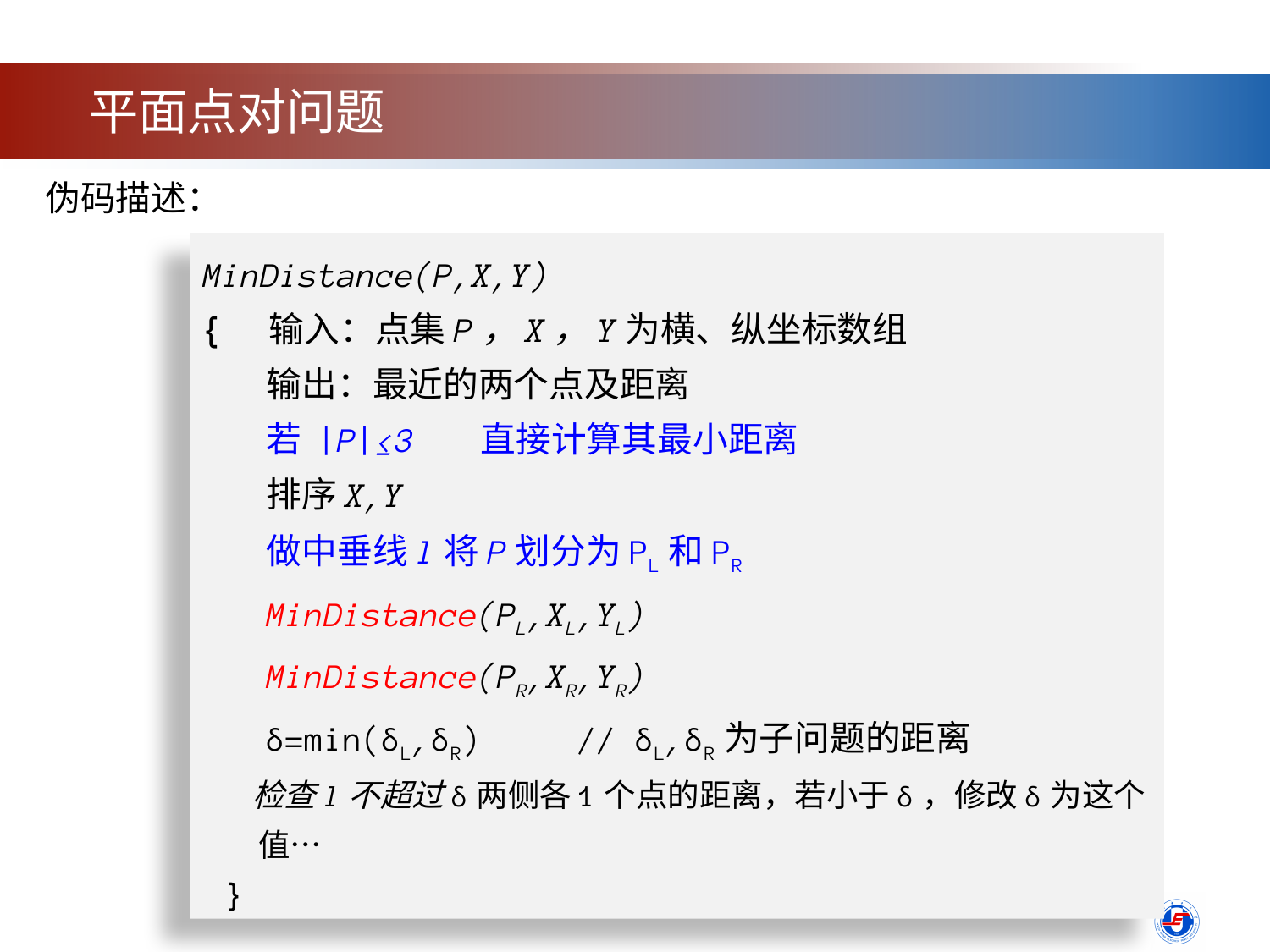

平面点对问题
伪码描述：
MinDistance(P,X,Y)
{  输入：点集P，X，Y为横、纵坐标数组
输出：最近的两个点及距离
若 |P|≤3   直接计算其最小距离
排序X,Y
做中垂线l将P划分为PL和PR
MinDistance(PL,XL,YL)
MinDistance(PR,XR,YR)
δ=min(δL,δR)     // δL,δR为子问题的距离
   检查l不超过δ两侧各1个点的距离，若小于δ，修改δ为这个值…
}